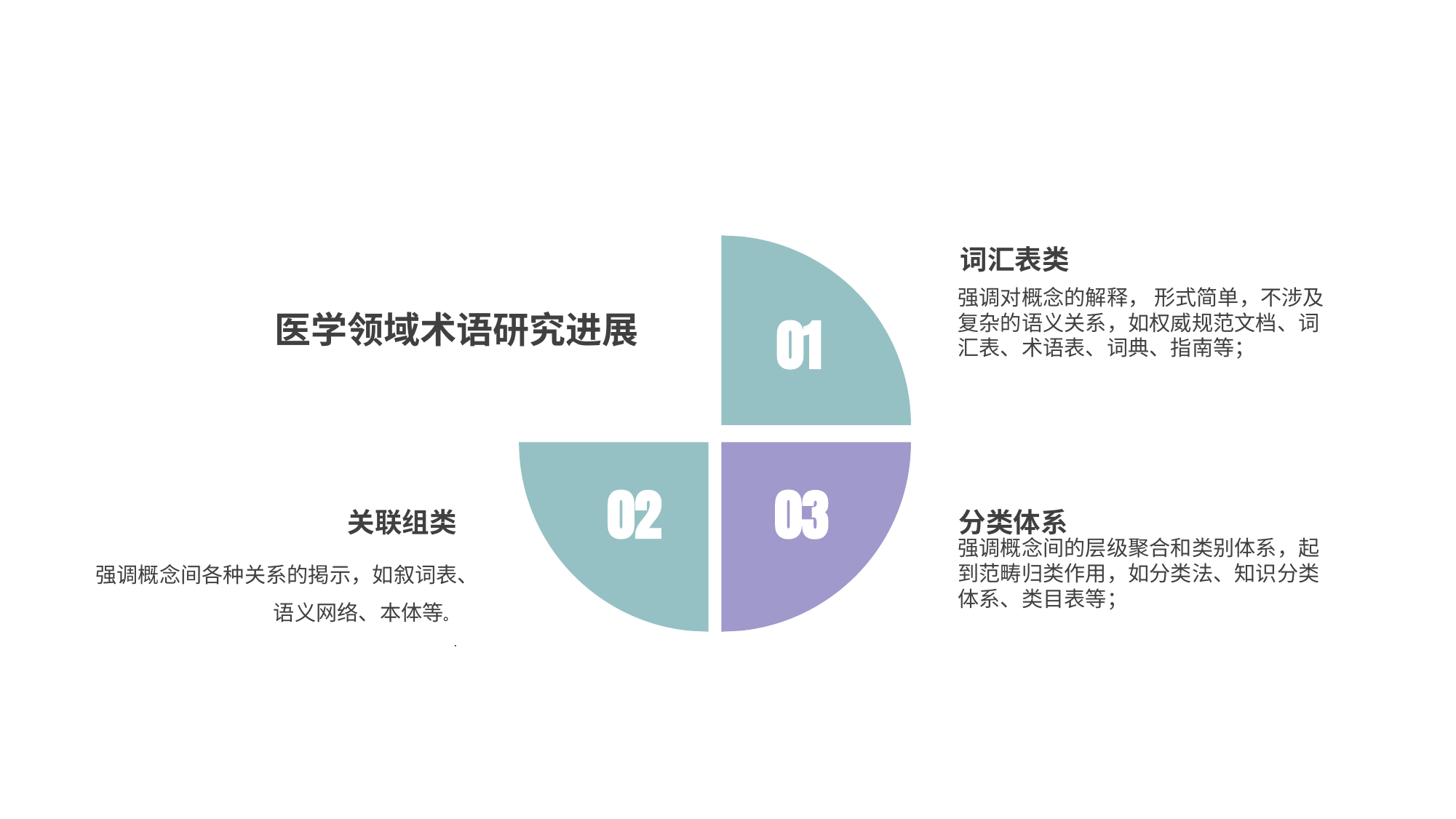

词汇表类
强调对概念的解释， 形式简单，不涉及复杂的语义关系，如权威规范文档、词汇表、术语表、词典、指南等；
医学领域术语研究进展
01

02
03
关联组类
分类体系
强调概念间的层级聚合和类别体系，起到范畴归类作用，如分类法、知识分类体系、类目表等；
强调概念间各种关系的掲示，如叙词表、语义网络、本体等。
.